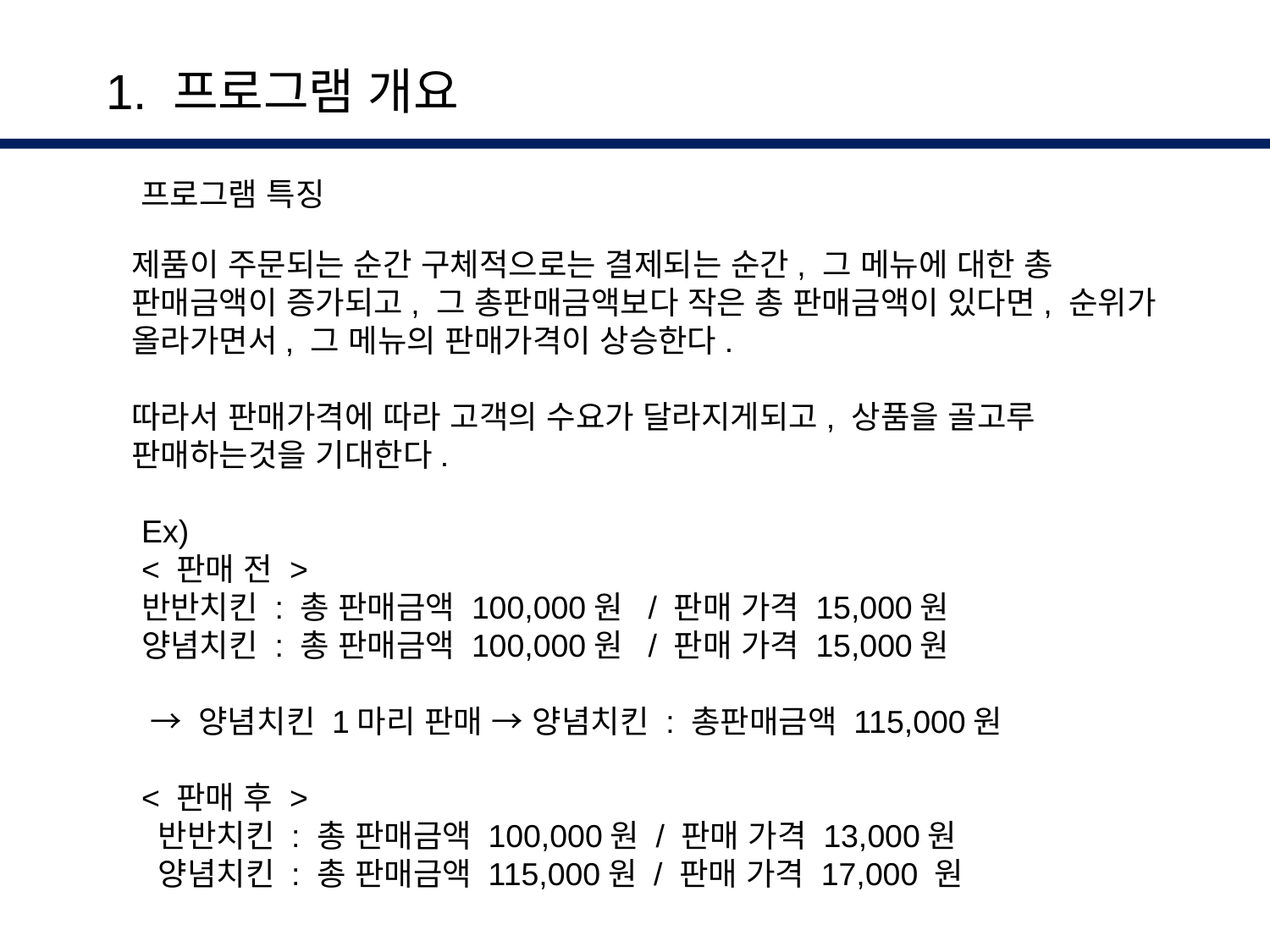

1. 프로그램 개요

프로그램 특징
제품이 주문되는 순간 구체적으로는 결제되는 순간, 그 메뉴에 대한 총 판매금액이 증가되고, 그 총판매금액보다 작은 총 판매금액이 있다면, 순위가 올라가면서, 그 메뉴의 판매가격이 상승한다.

따라서 판매가격에 따라 고객의 수요가 달라지게되고, 상품을 골고루 판매하는것을 기대한다.
Ex)
< 판매 전 >
반반치킨 : 총 판매금액 100,000원  / 판매 가격 15,000원
양념치킨 : 총 판매금액 100,000원  / 판매 가격 15,000원

 → 양념치킨 1마리 판매 → 양념치킨 : 총판매금액 115,000원

< 판매 후 >
 반반치킨 : 총 판매금액 100,000원 / 판매 가격 13,000원
 양념치킨 : 총 판매금액 115,000원 / 판매 가격 17,000 원